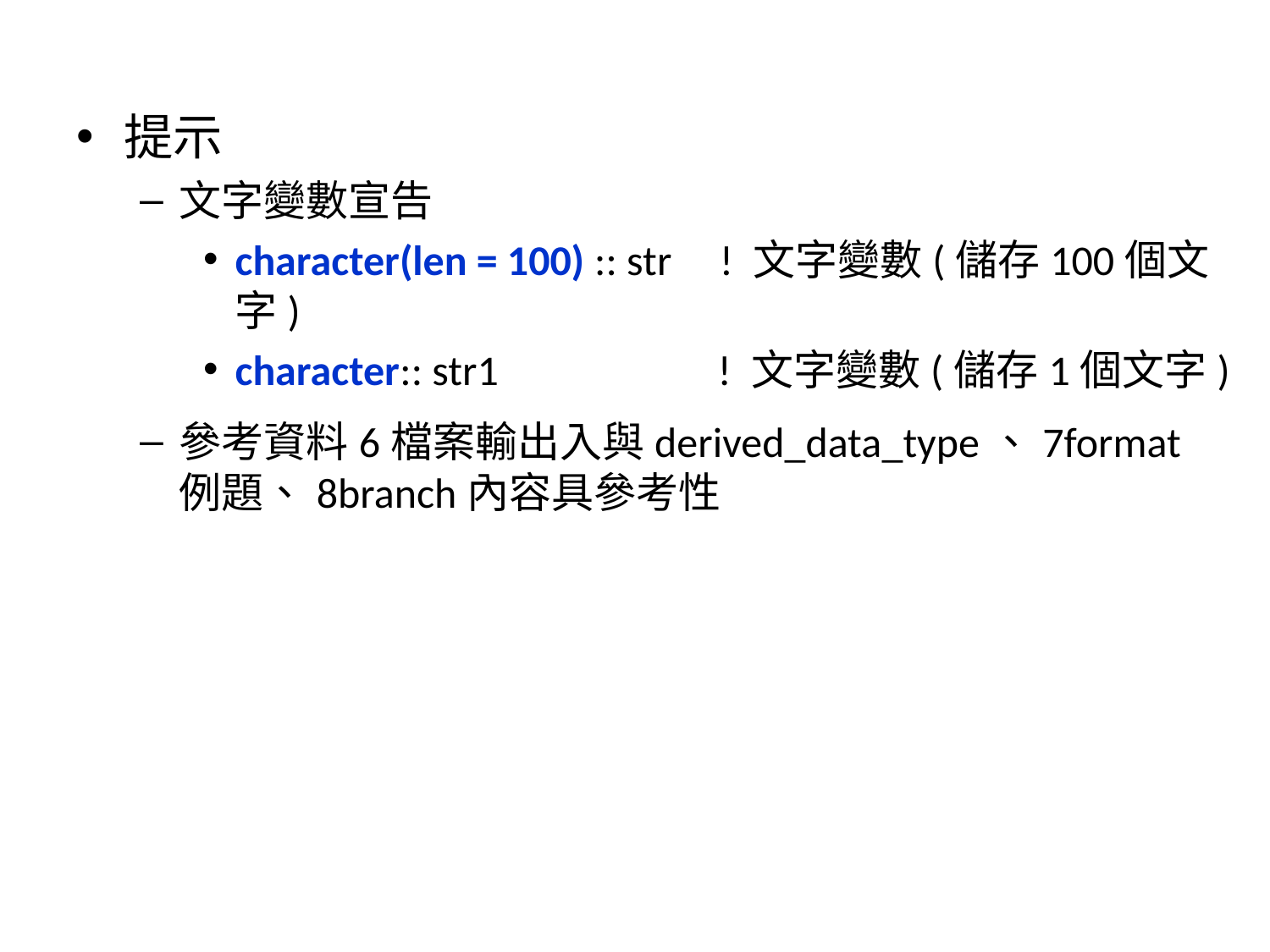

提示
文字變數宣告
character(len = 100) :: str     ! 文字變數(儲存100個文字)
character:: str1                       ! 文字變數(儲存1個文字)
參考資料6檔案輸出入與derived_data_type、7format例題、8branch內容具參考性